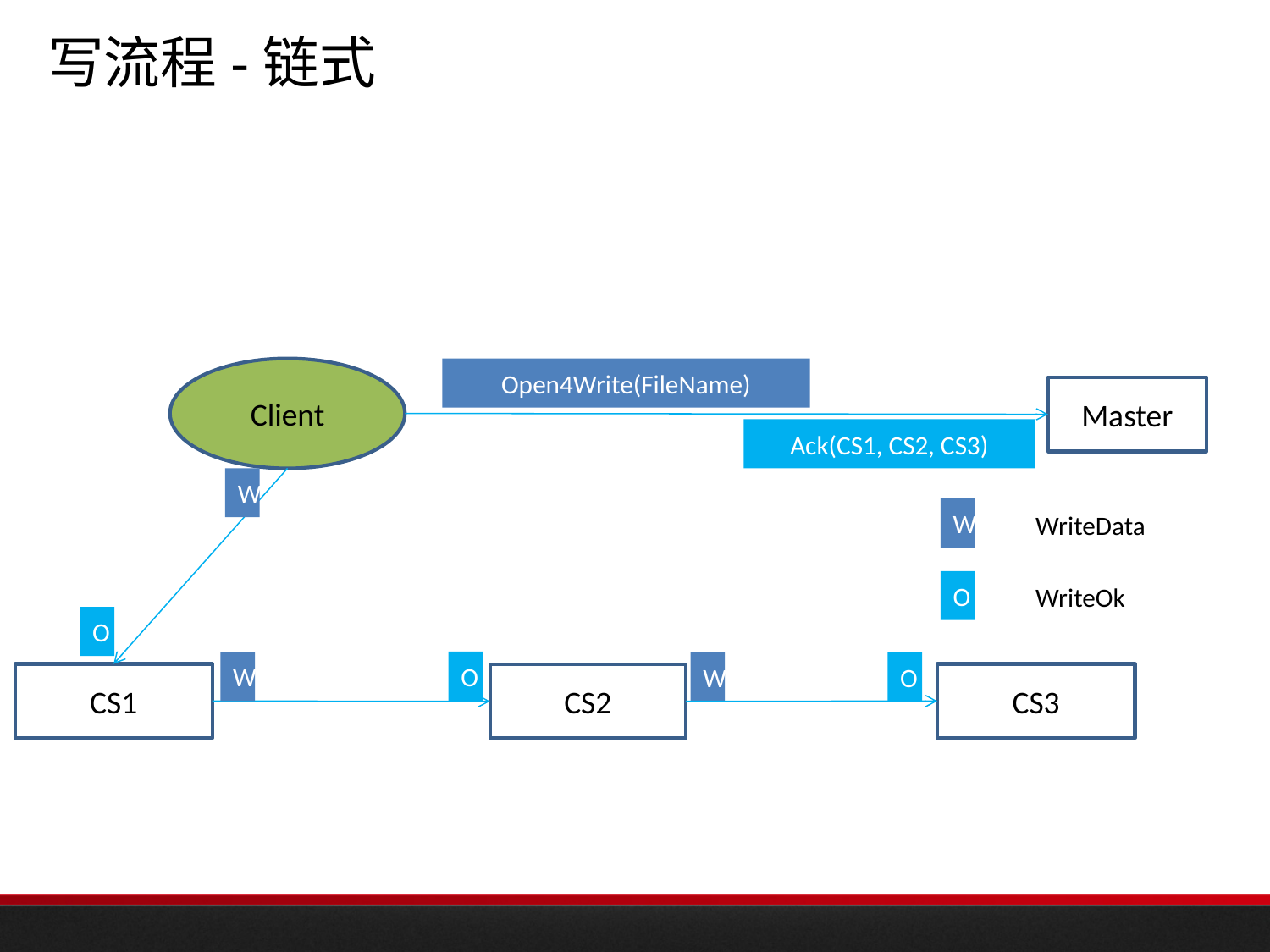

# 写流程-链式
Client
Open4Write(FileName)
Master
Ack(CS1, CS2, CS3)
W
W
WriteData
O
WriteOk
O
O
W
W
O
CS1
CS3
CS2